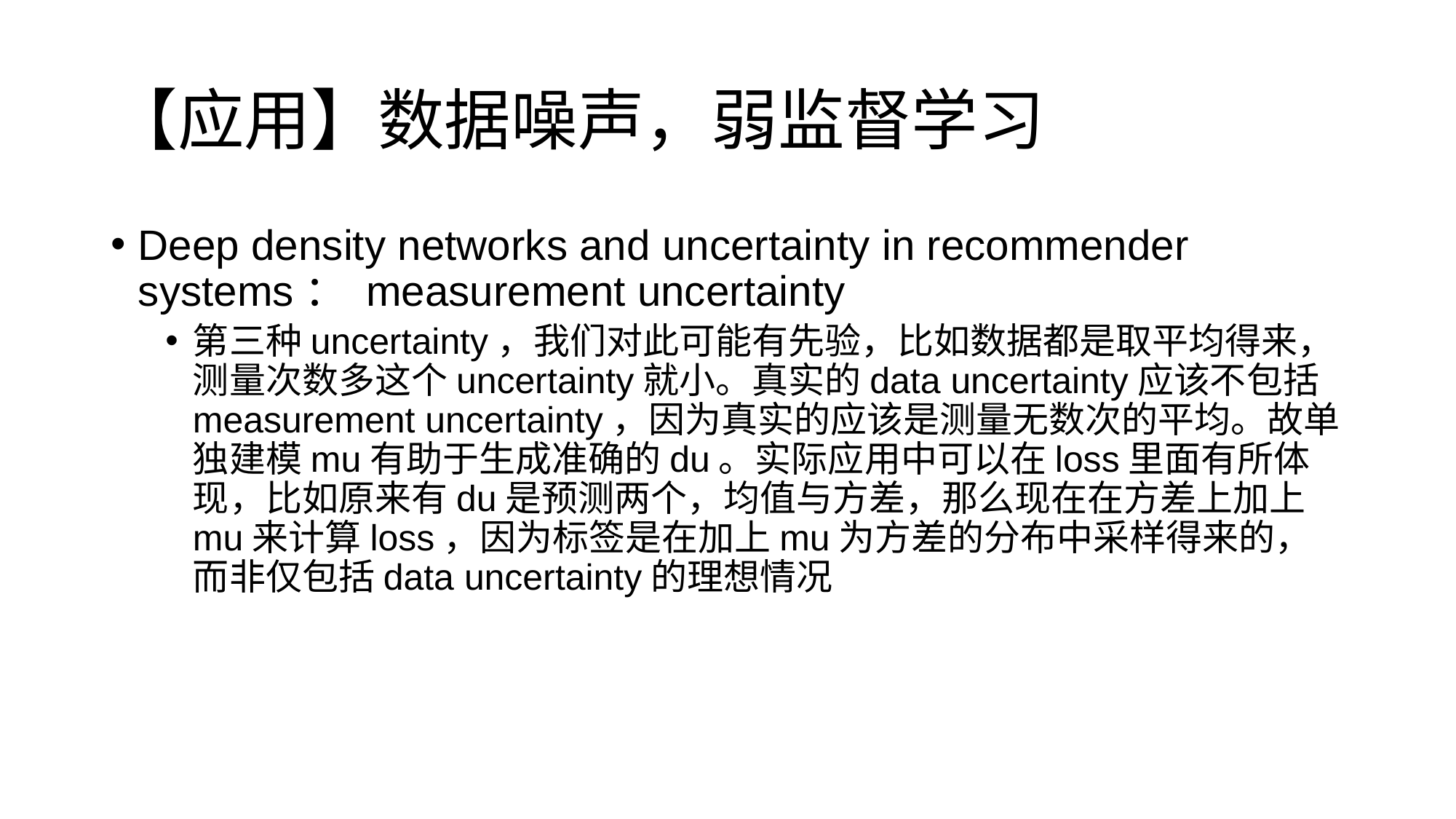

# 【应用】数据噪声，弱监督学习
Deep density networks and uncertainty in recommender systems： measurement uncertainty
第三种uncertainty，我们对此可能有先验，比如数据都是取平均得来，测量次数多这个uncertainty就小。真实的data uncertainty应该不包括measurement uncertainty，因为真实的应该是测量无数次的平均。故单独建模mu有助于生成准确的du。实际应用中可以在loss里面有所体现，比如原来有du是预测两个，均值与方差，那么现在在方差上加上mu来计算loss，因为标签是在加上mu为方差的分布中采样得来的，而非仅包括data uncertainty的理想情况